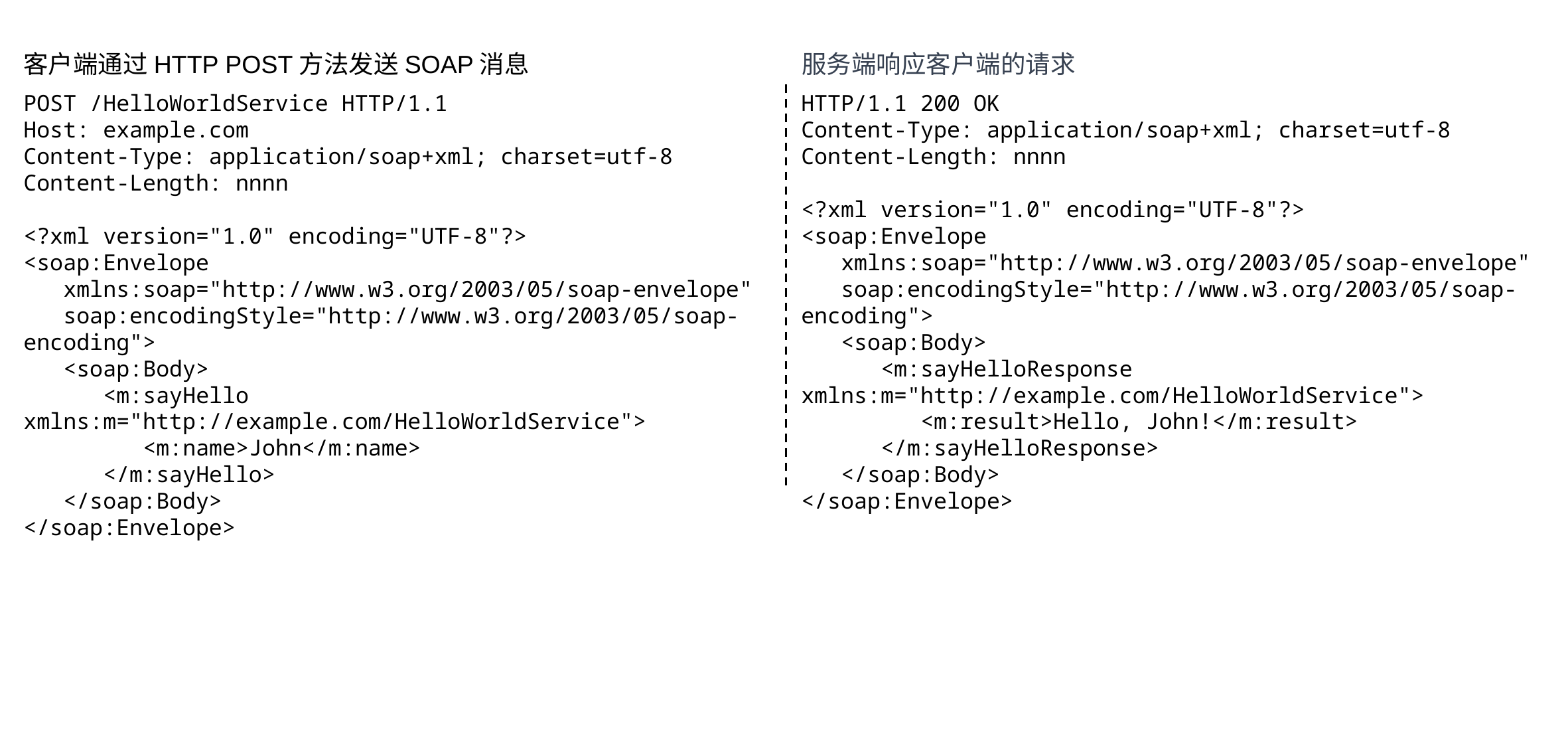

客户端通过HTTP POST方法发送SOAP消息
服务端响应客户端的请求
POST /HelloWorldService HTTP/1.1
Host: example.com
Content-Type: application/soap+xml; charset=utf-8
Content-Length: nnnn

<?xml version="1.0" encoding="UTF-8"?>
<soap:Envelope
   xmlns:soap="http://www.w3.org/2003/05/soap-envelope"
   soap:encodingStyle="http://www.w3.org/2003/05/soap-encoding">
   <soap:Body>
      <m:sayHello xmlns:m="http://example.com/HelloWorldService">
         <m:name>John</m:name>
      </m:sayHello>
   </soap:Body>
</soap:Envelope>
HTTP/1.1 200 OK
Content-Type: application/soap+xml; charset=utf-8
Content-Length: nnnn

<?xml version="1.0" encoding="UTF-8"?>
<soap:Envelope
   xmlns:soap="http://www.w3.org/2003/05/soap-envelope"
   soap:encodingStyle="http://www.w3.org/2003/05/soap-encoding">
   <soap:Body>
      <m:sayHelloResponse xmlns:m="http://example.com/HelloWorldService">
         <m:result>Hello, John!</m:result>
      </m:sayHelloResponse>
   </soap:Body>
</soap:Envelope>